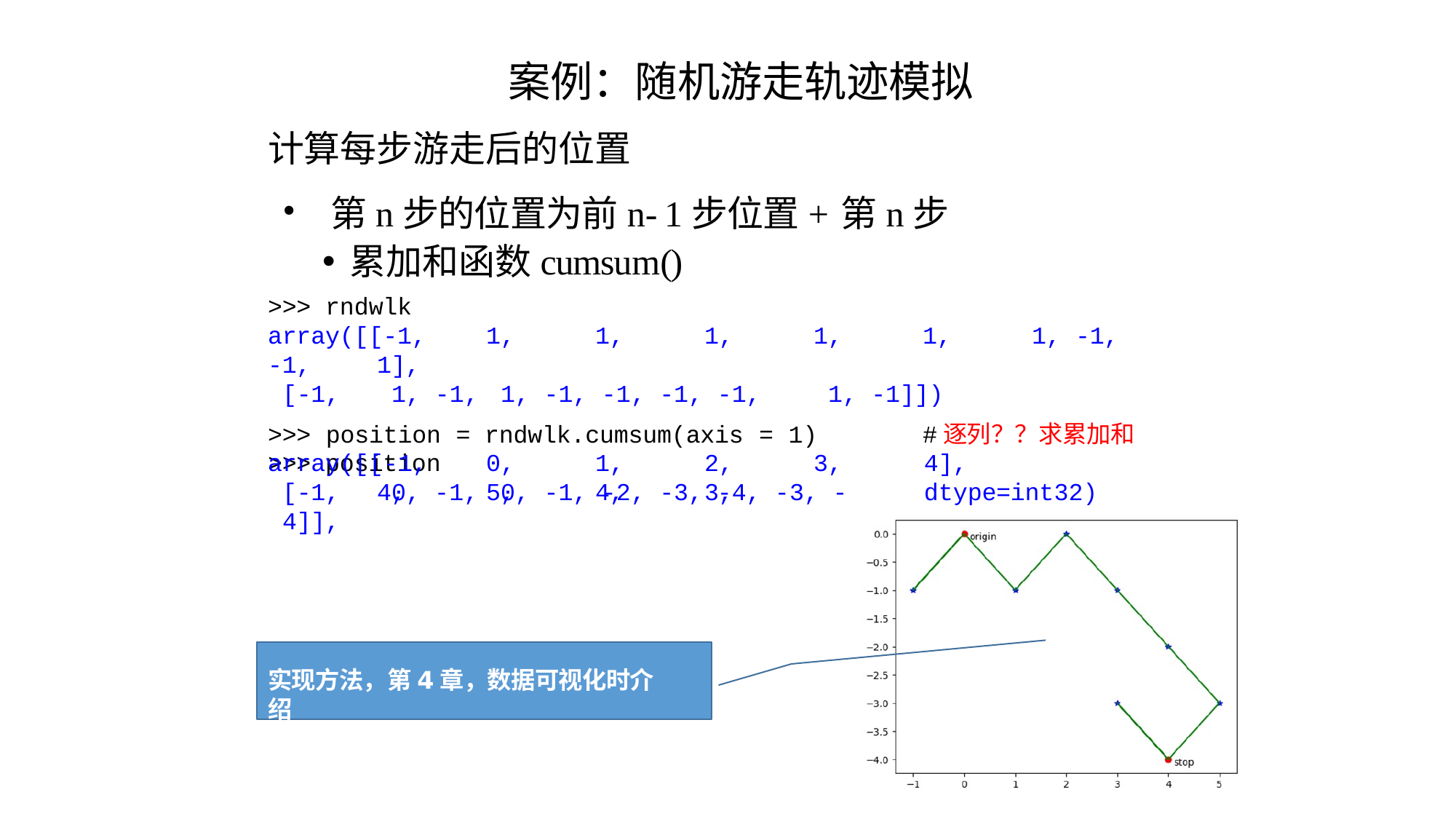

案例：随机游走轨迹模拟
# 计算每步游走后的位置
• 第n步的位置为前n-1步位置+第n步
累加和函数cumsum()

>>> rndwlk
array([[-1,	1,	1,	1,	1,	1,	1, -1, -1,	1],
[-1,	1, -1,	1, -1, -1, -1, -1,	1, -1]])

>>> position = rndwlk.cumsum(axis = 1)	#逐列？？求累加和
>>> position
array([[-1,	0,	1,	2,	3,	4,	5,	4,	3,
4],
dtype=int32)
[-1,	0, -1,	0, -1, -2, -3, -4, -3, -4]],

实现方法，第4章，数据可视化时介绍